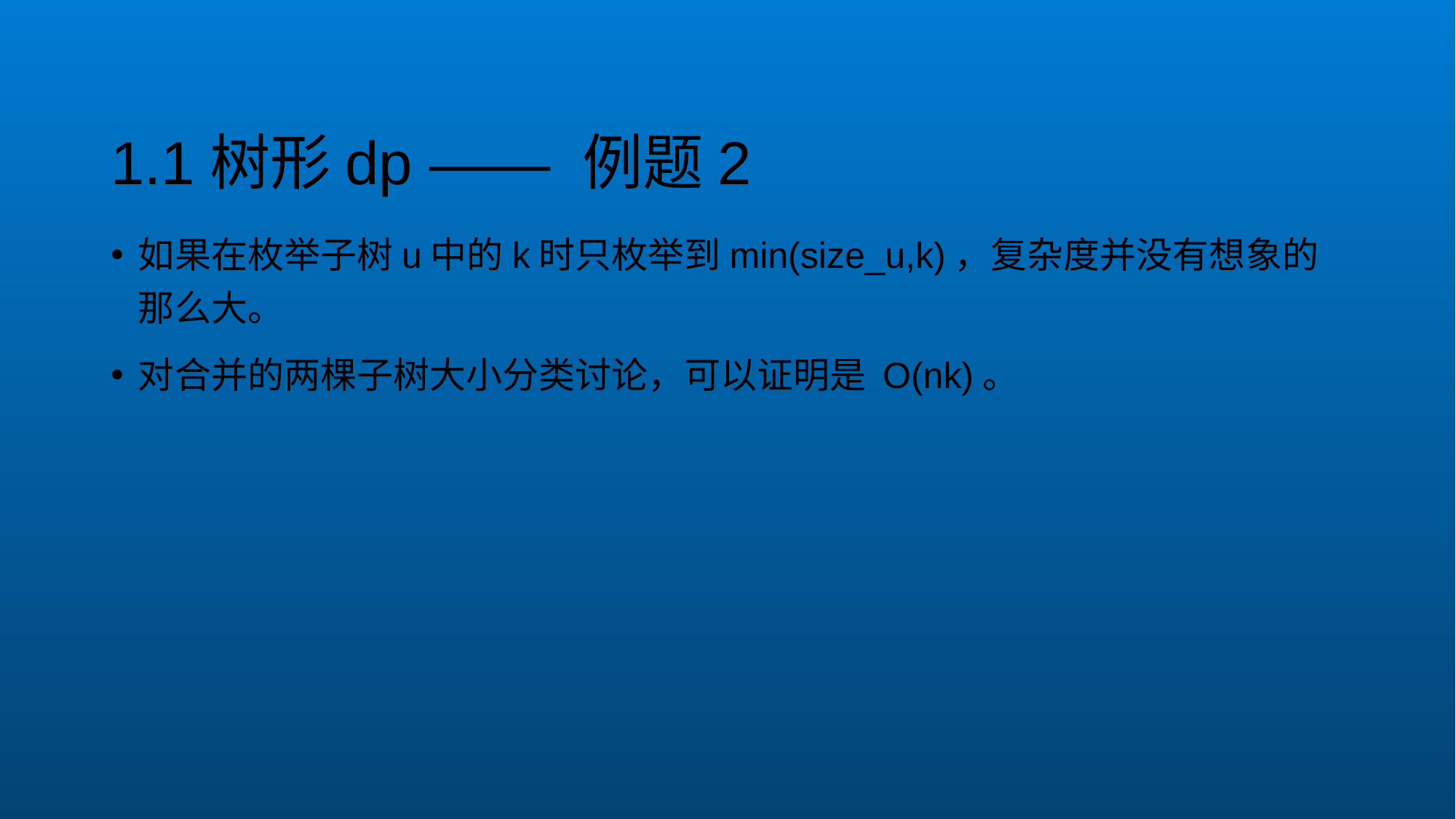

# 1.1树形dp —— 例题2
如果在枚举子树u中的k时只枚举到min(size_u,k)，复杂度并没有想象的那么大。
对合并的两棵子树大小分类讨论，可以证明是 O(nk)。